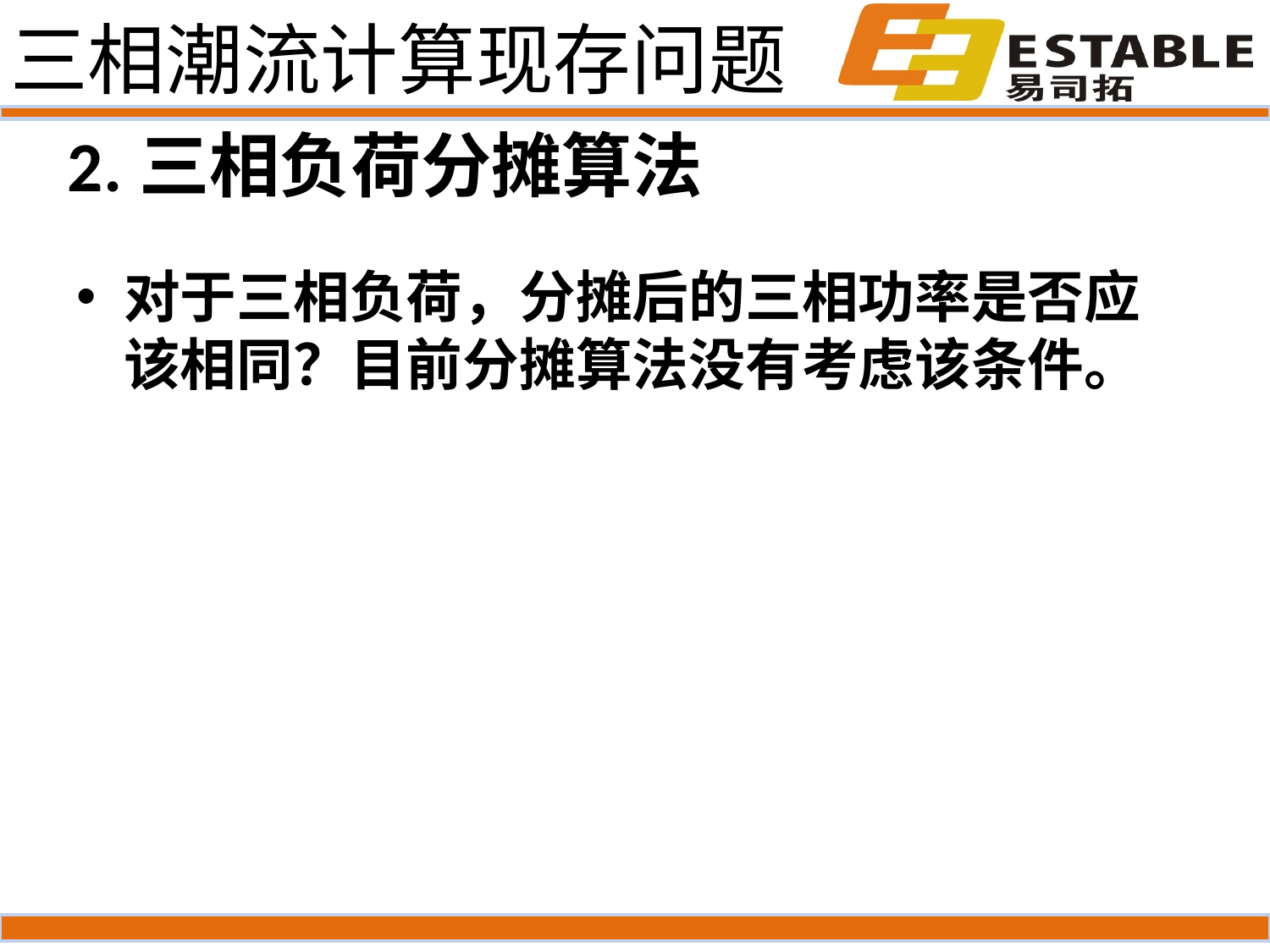

# 三相潮流计算现存问题
2.三相负荷分摊算法

对于三相负荷，分摊后的三相功率是否应该相同？目前分摊算法没有考虑该条件。